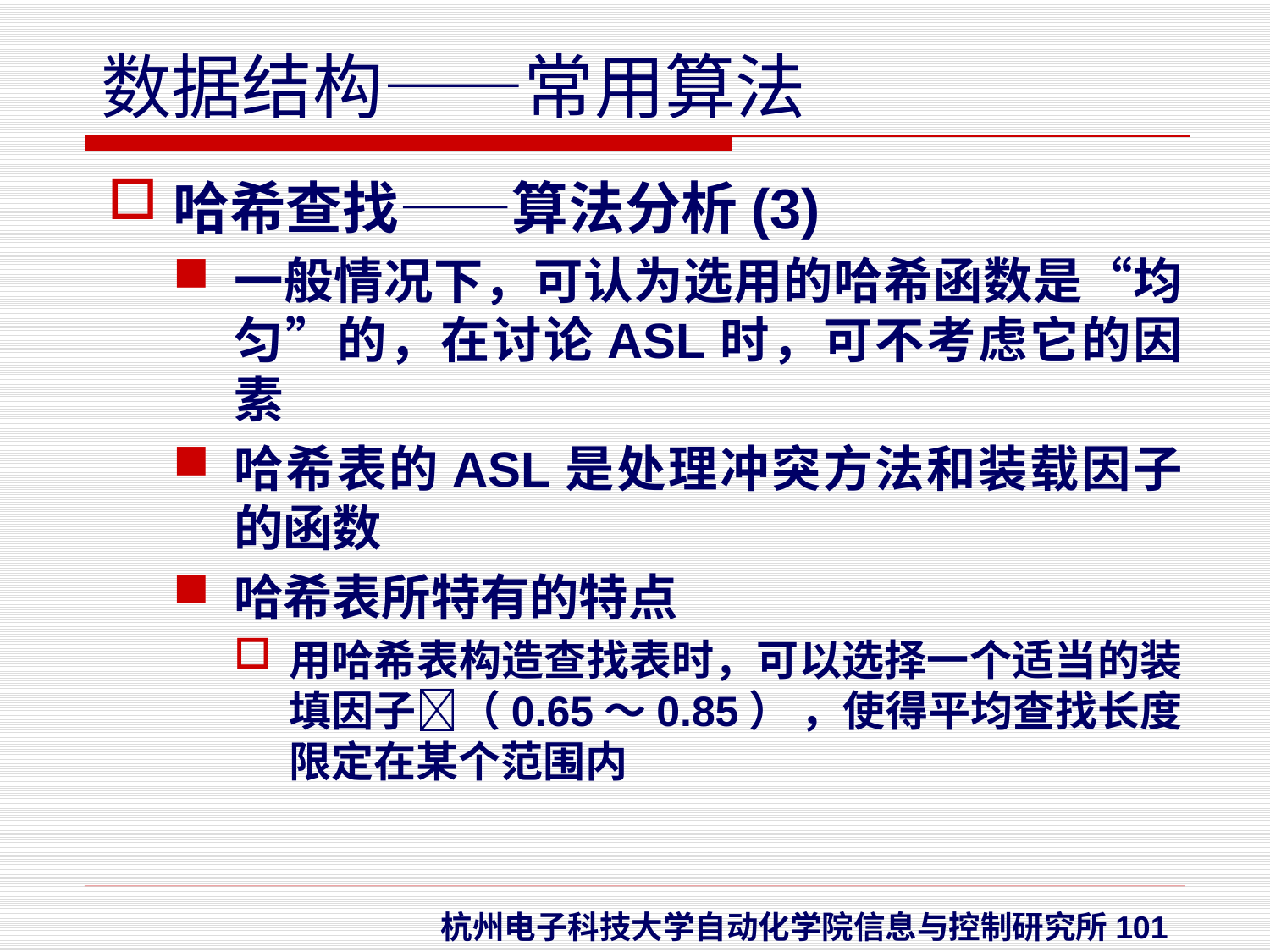

哈希查找——算法分析(3)
一般情况下，可认为选用的哈希函数是“均匀”的，在讨论ASL时，可不考虑它的因素
哈希表的ASL是处理冲突方法和装载因子的函数
哈希表所特有的特点
用哈希表构造查找表时，可以选择一个适当的装填因子α（0.65～0.85） ，使得平均查找长度限定在某个范围内